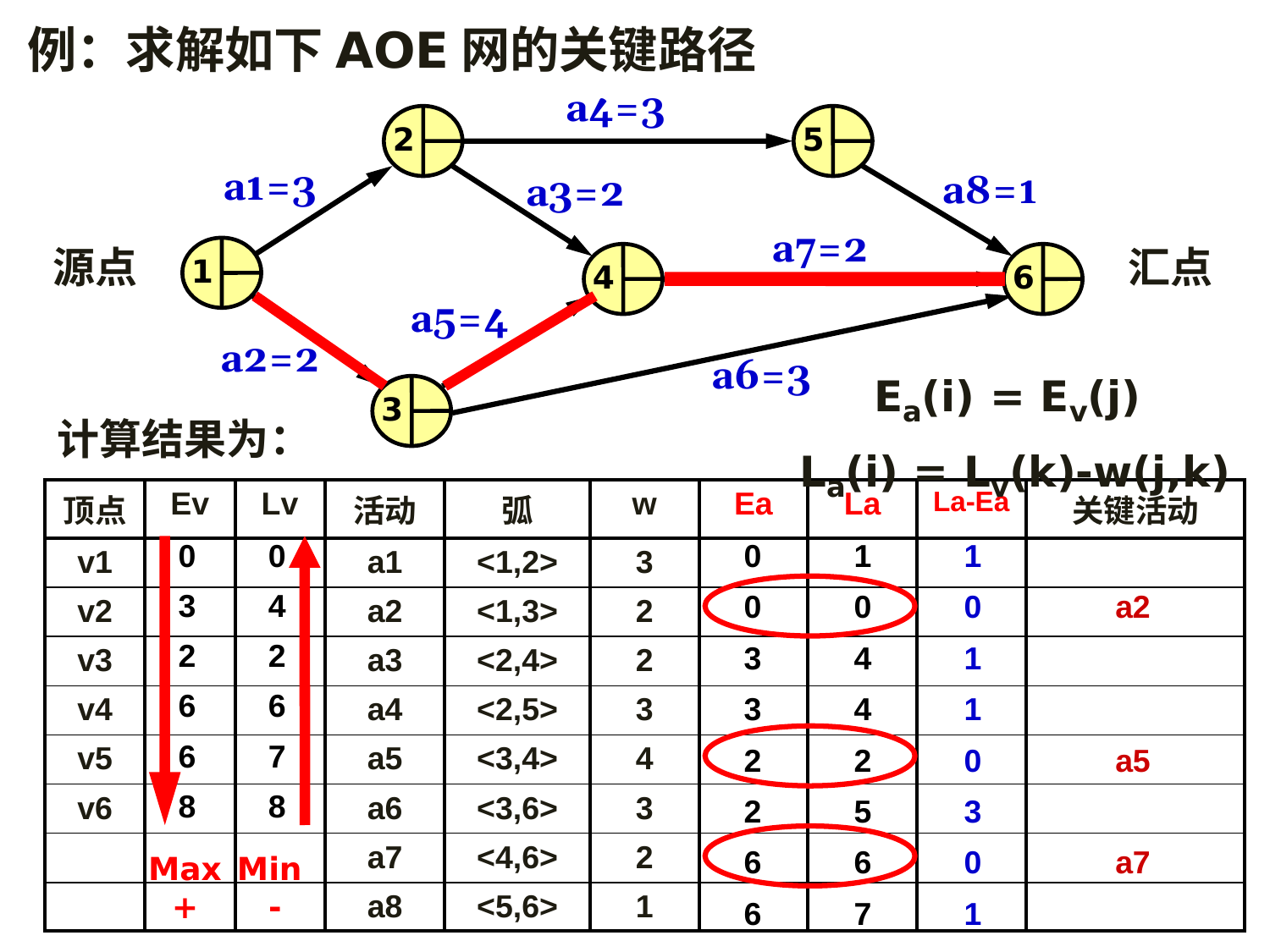

例：求解如下AOE网的关键路径
a4=3

2

5

a1=3

a8=1
a3=2
a7=2

1

4

6

a5=4
a2=2
a6=3

3
源点
汇点

Ea(i) = Ev(j)
 La(i) = Lv(k)-w(j,k)
计算结果为：
| 顶点 | Ev | Lv | 活动 | 弧 | w | Ea | La | La-Ea | 关键活动 |
| --- | --- | --- | --- | --- | --- | --- | --- | --- | --- |
| v1 |  |  | a1 | <1,2> | 3 |  |  |  |  |
| v2 |  |  | a2 | <1,3> | 2 |  |  |  |  |
| v3 |  |  | a3 | <2,4> | 2 |  |  |  |  |
| v4 |  |  | a4 | <2,5> | 3 |  |  |  |  |
| v5 |  |  | a5 | <3,4> | 4 |  |  |  |  |
| v6 |  |  | a6 | <3,6> | 3 |  |  |  |  |
|  |  |  | a7 | <4,6> | 2 |  |  |  |  |
|  |  |  | a8 | <5,6> | 1 |  |  |  |  |
0

0

0
1
1

3
4
0
0
0
a2
2
2
3
4
1
6
6
3
4
1

6
7
2
2
0
a5
8
8
2
5
3

Max +
Min  -
6
6
0
a7
6
7
1